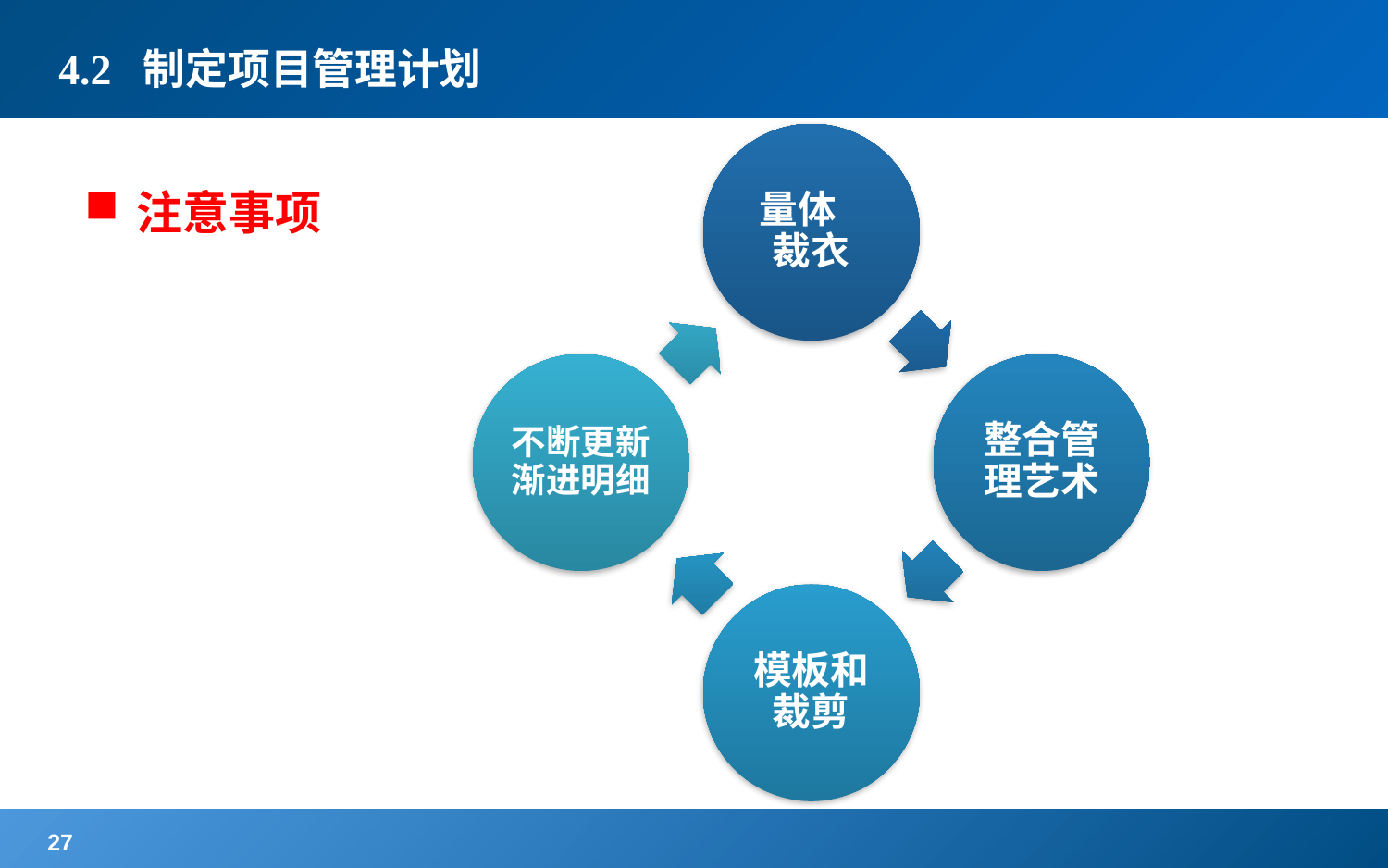

# 4.2  制定项目管理计划
量体    裁衣

整合管理艺术

模板和裁剪

不断更新渐进明细

注意事项